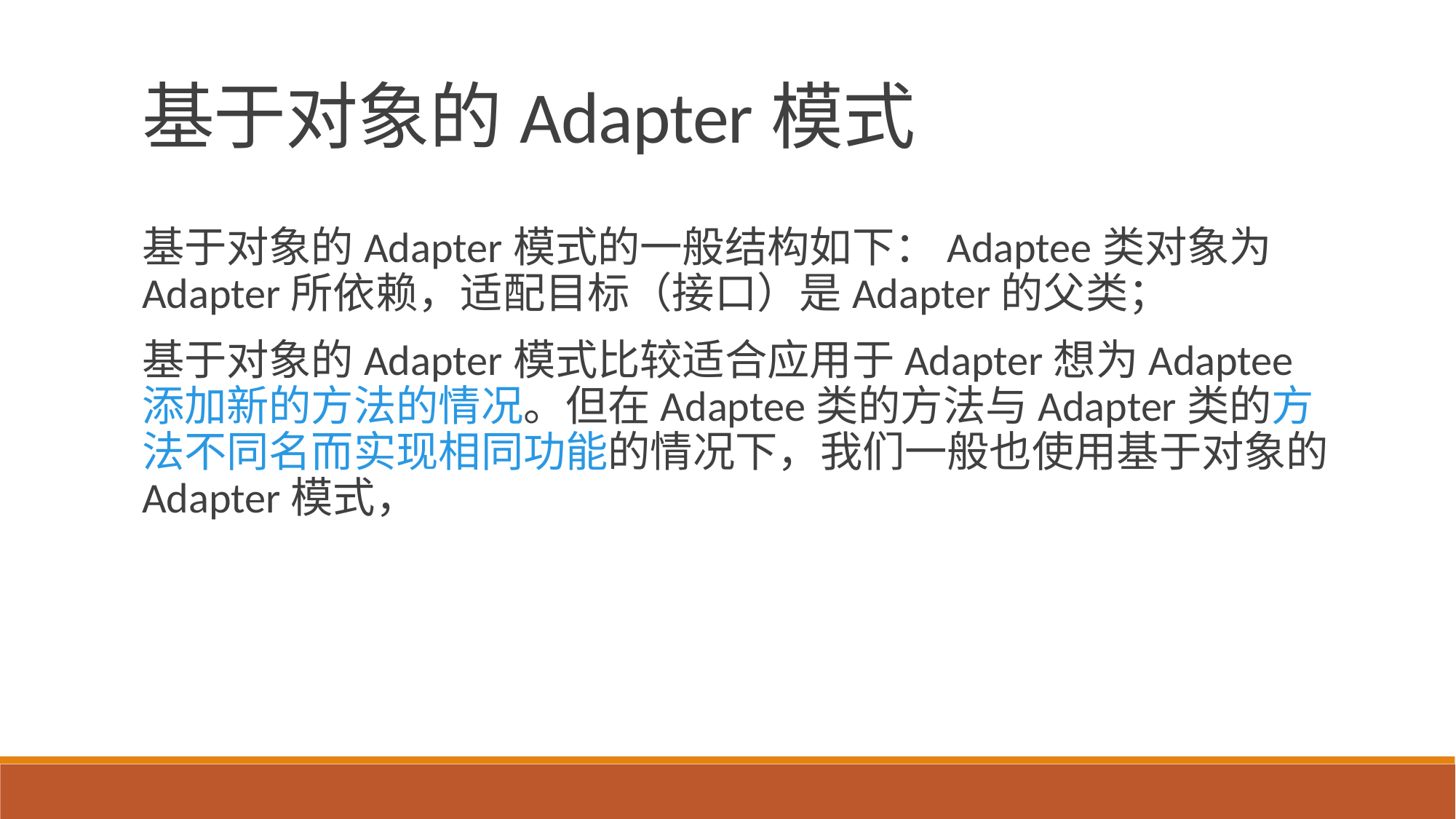

基于对象的Adapter模式
基于对象的Adapter模式的一般结构如下：Adaptee类对象为Adapter所依赖，适配目标（接口）是Adapter的父类；
基于对象的Adapter模式比较适合应用于Adapter想为Adaptee添加新的方法的情况。但在Adaptee类的方法与Adapter类的方法不同名而实现相同功能的情况下，我们一般也使用基于对象的Adapter模式，